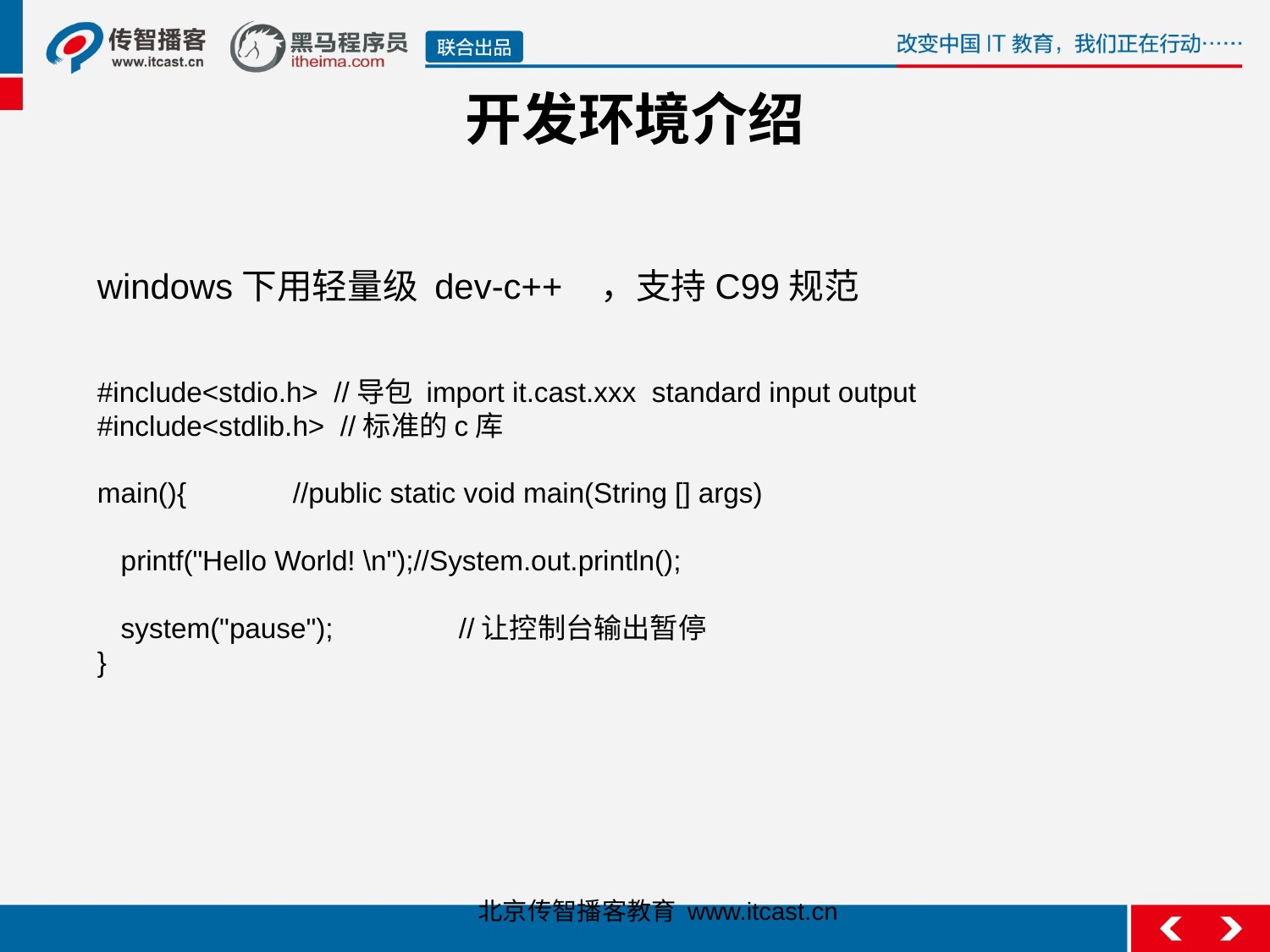

开发环境介绍
windows下用轻量级 dev-c++   ，支持C99规范

#include<stdio.h>  //导包 import it.cast.xxx  standard input output
#include<stdlib.h>  //标准的c库

main(){           	  //public static void main(String [] args)

   printf("Hello World! \n");//System.out.println();

   system("pause");  	       //让控制台输出暂停
}

北京传智播客教育 www.itcast.cn